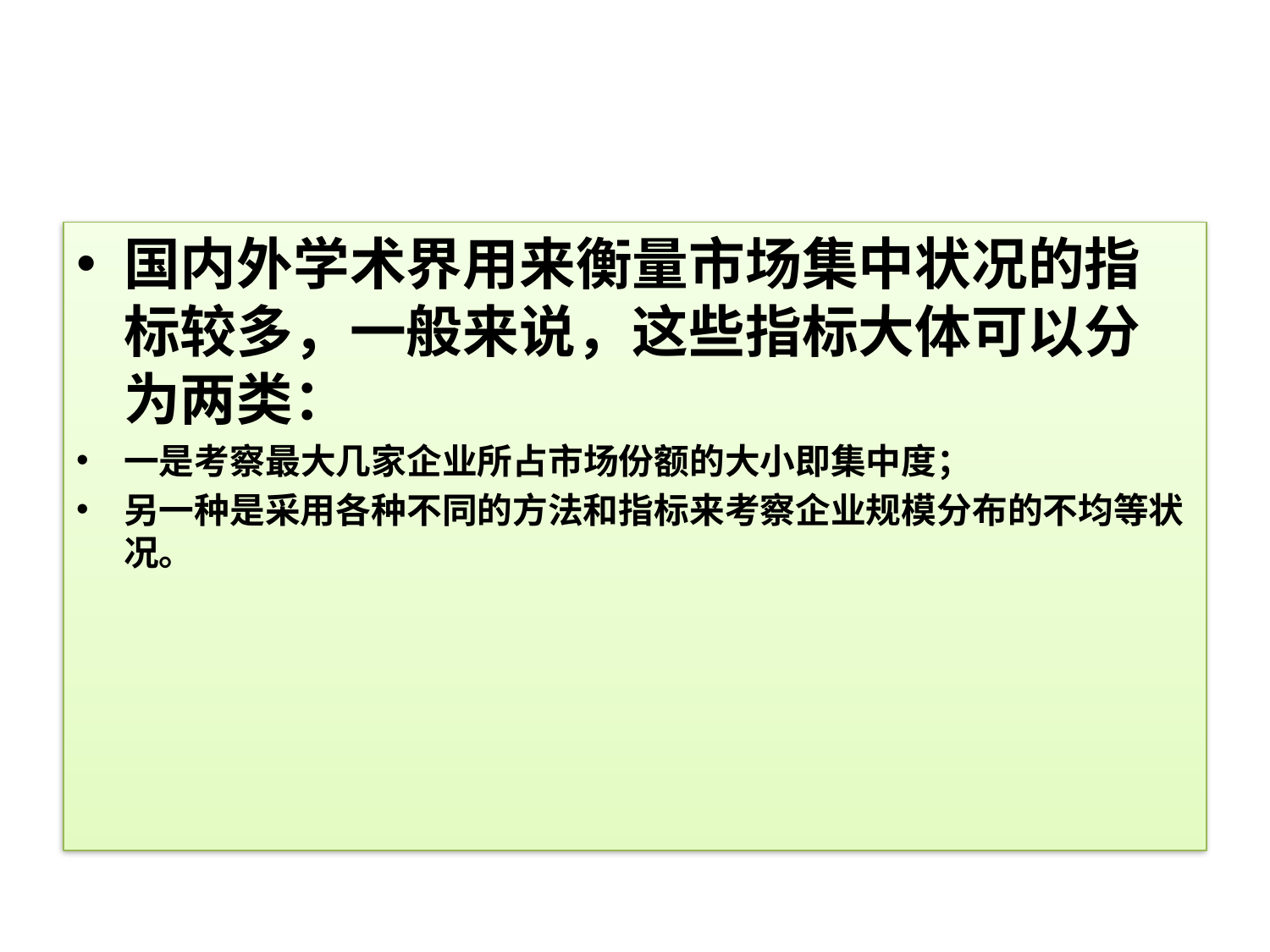

#
国内外学术界用来衡量市场集中状况的指标较多，一般来说，这些指标大体可以分为两类：
一是考察最大几家企业所占市场份额的大小即集中度；
另一种是采用各种不同的方法和指标来考察企业规模分布的不均等状况。